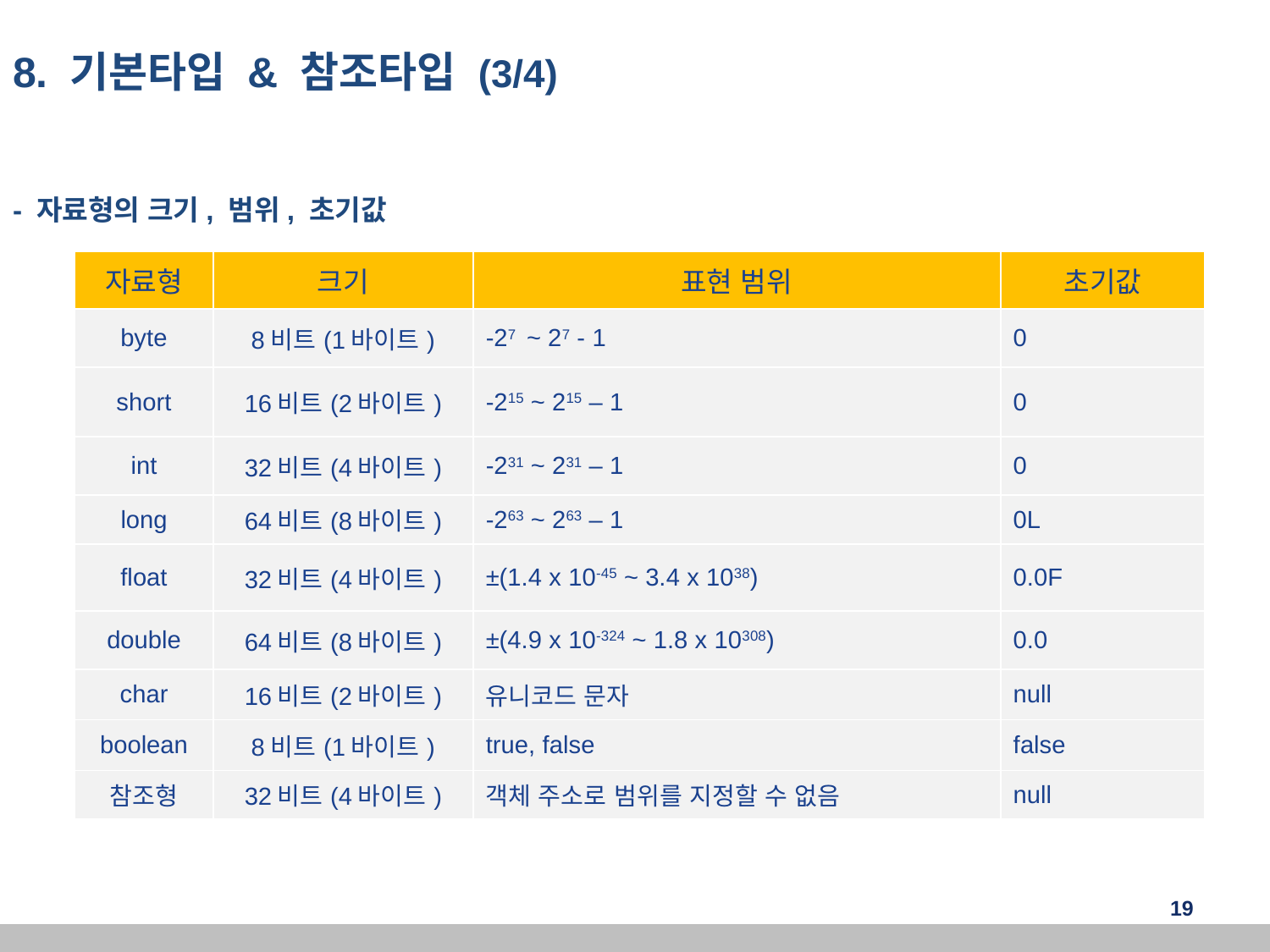

8. 기본타입 & 참조타입 (3/4)
- 자료형의 크기, 범위, 초기값

| 자료형 | 크기 | 표현 범위 | 초기값 |
| --- | --- | --- | --- |
| byte | 8비트(1바이트) | -27 ~ 27 - 1 | 0 |
| short | 16비트(2바이트) | -215 ~ 215 – 1 | 0 |
| int | 32비트(4바이트) | -231 ~ 231 – 1 | 0 |
| long | 64비트(8바이트) | -263 ~ 263 – 1 | 0L |
| float | 32비트(4바이트) | ±(1.4 x 10-45 ~ 3.4 x 1038) | 0.0F |
| double | 64비트(8바이트) | ±(4.9 x 10-324 ~ 1.8 x 10308) | 0.0 |
| char | 16비트(2바이트) | 유니코드 문자 | null |
| boolean | 8비트(1바이트) | true, false | false |
| 참조형 | 32비트(4바이트) | 객체 주소로 범위를 지정할 수 없음 | null |
19